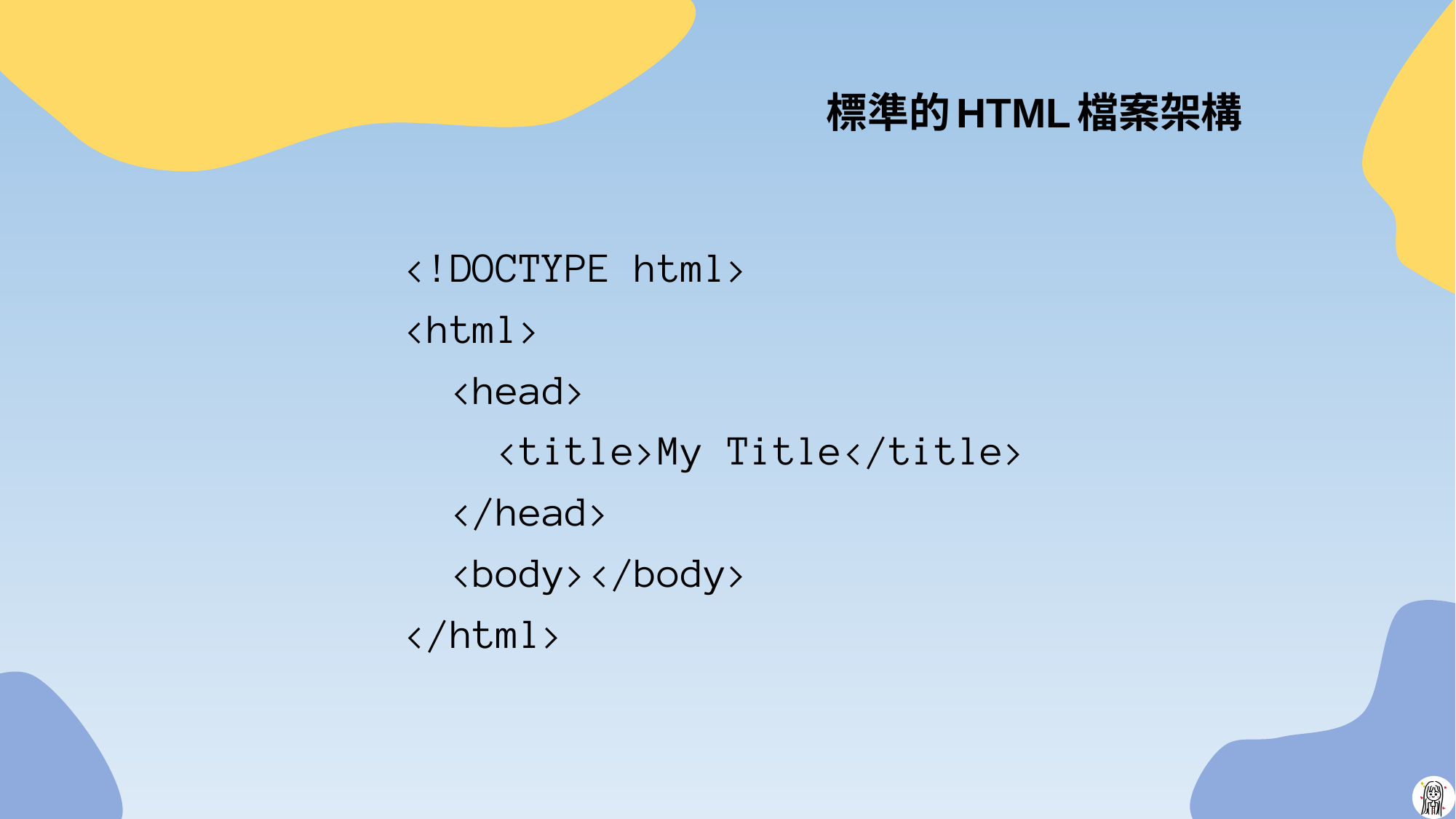

# 標準的HTML檔案架構
<!DOCTYPE html>
<html>
  <head>
    <title>My Title</title>
  </head>
  <body></body>
</html>
27